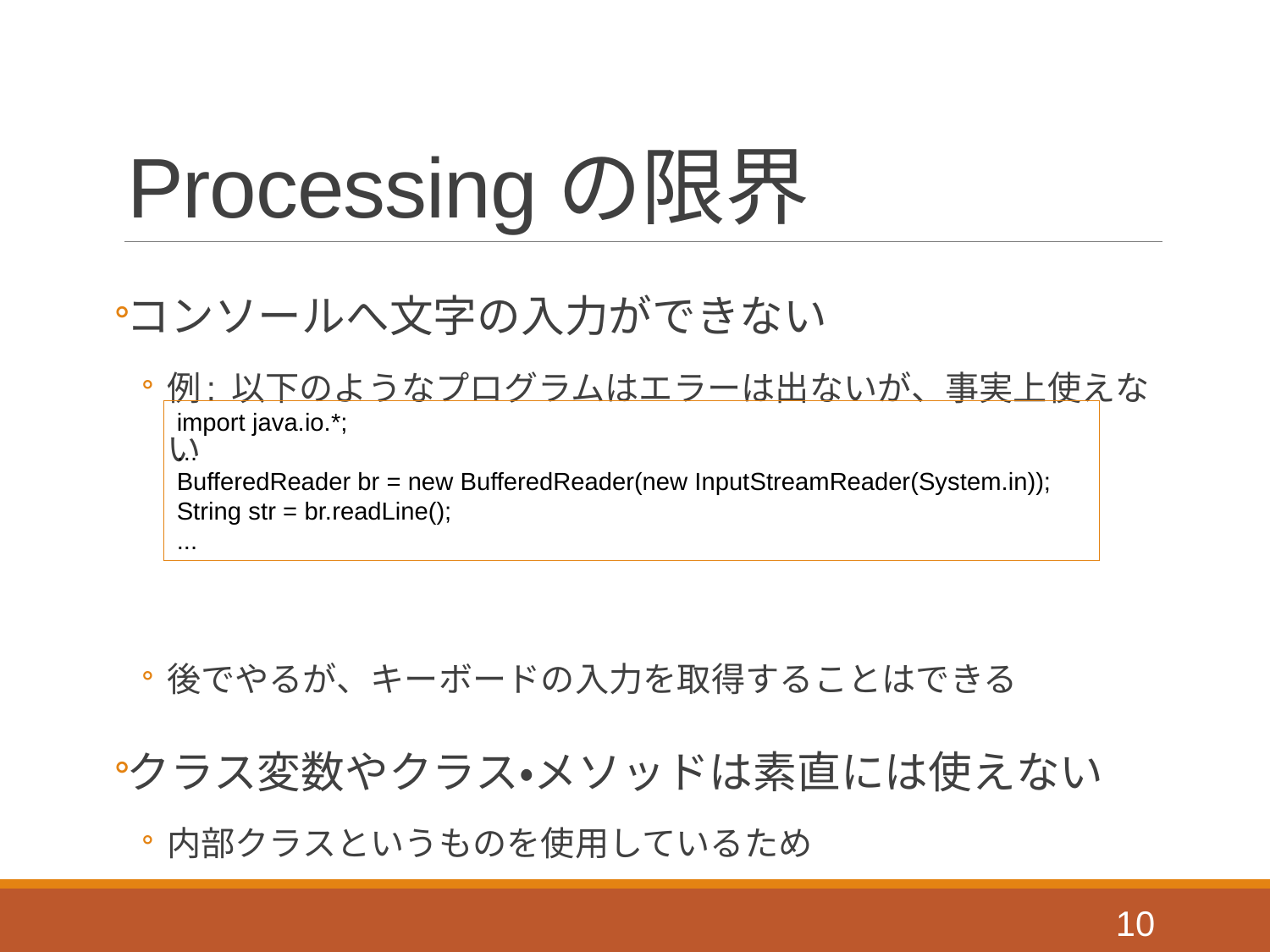

# Processingの限界
コンソールへ文字の入力ができない
例: 以下のようなプログラムはエラーは出ないが、事実上使えない

後でやるが、キーボードの入力を取得することはできる
クラス変数やクラス・メソッドは素直には使えない
内部クラスというものを使用しているため
import java.io.*;
...
BufferedReader br = new BufferedReader(new InputStreamReader(System.in));
String str = br.readLine();
...
10